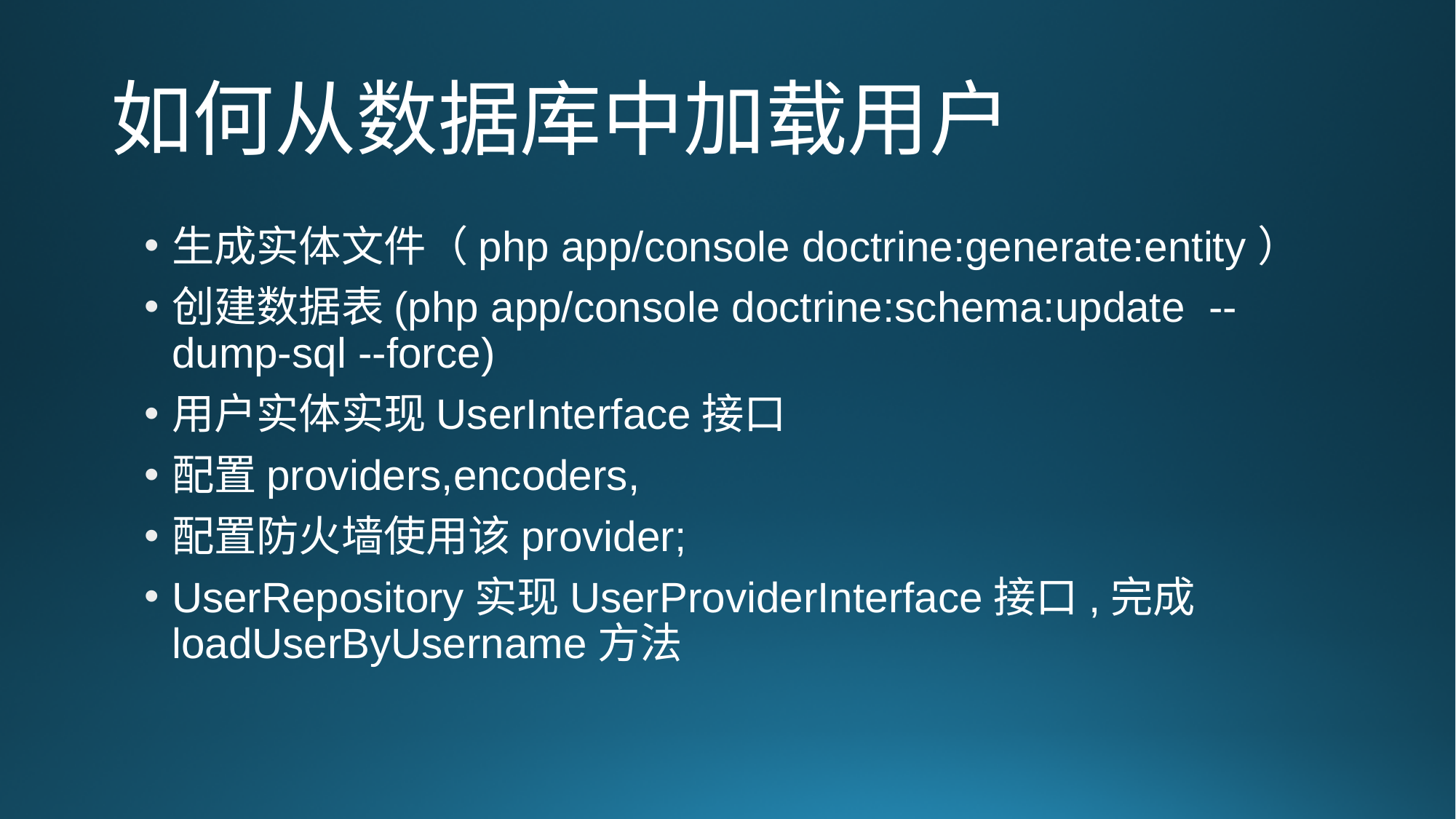

# 如何从数据库中加载用户
生成实体文件（php app/console doctrine:generate:entity）
创建数据表(php app/console doctrine:schema:update  --dump-sql --force)
用户实体实现UserInterface接口
配置providers,encoders,
配置防火墙使用该provider;
UserRepository实现UserProviderInterface接口,完成loadUserByUsername方法